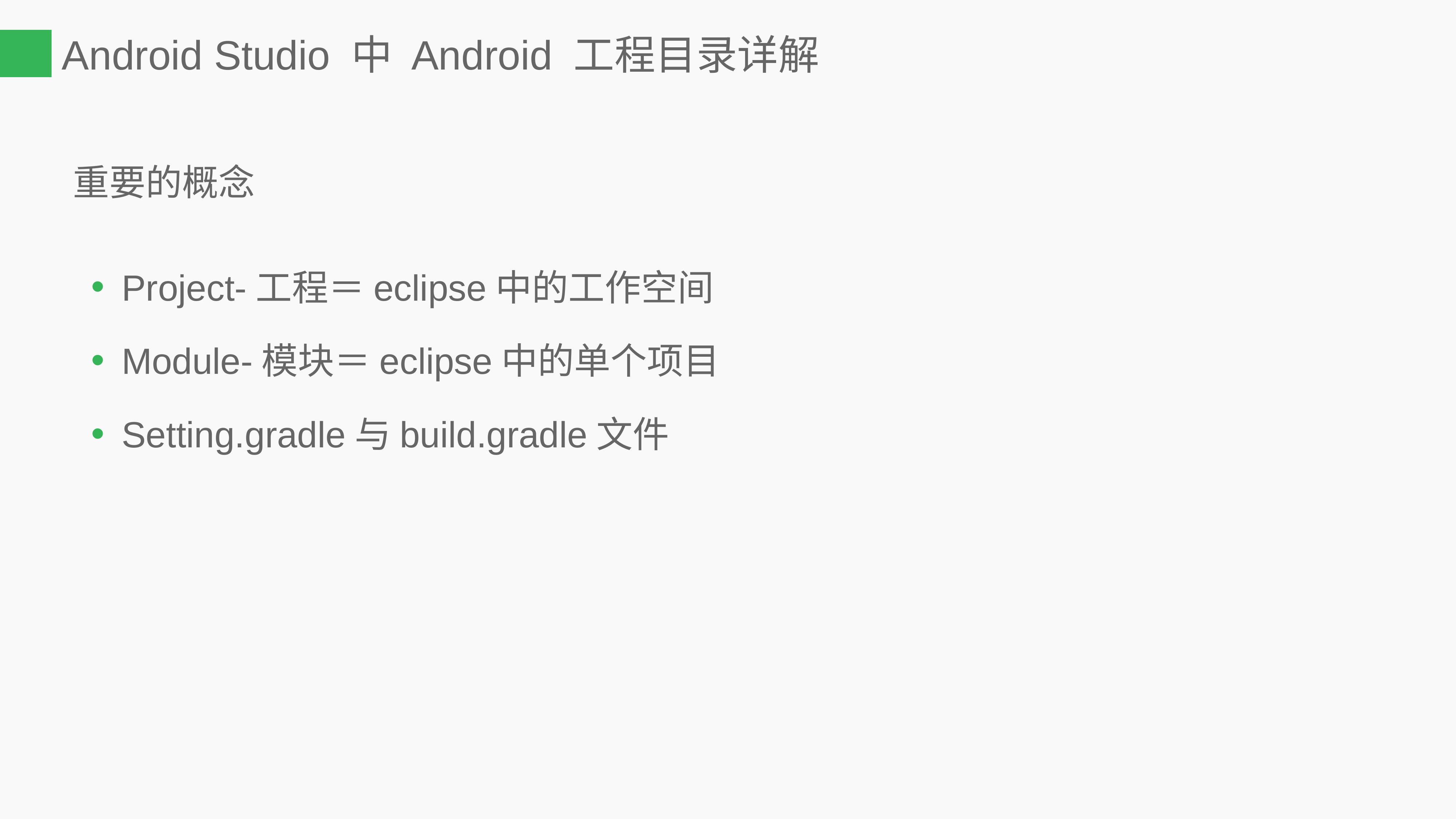

# Android Studio 中 Android 工程目录详解
重要的概念
Project-工程＝eclipse中的工作空间
Module-模块＝eclipse中的单个项目
Setting.gradle与build.gradle文件